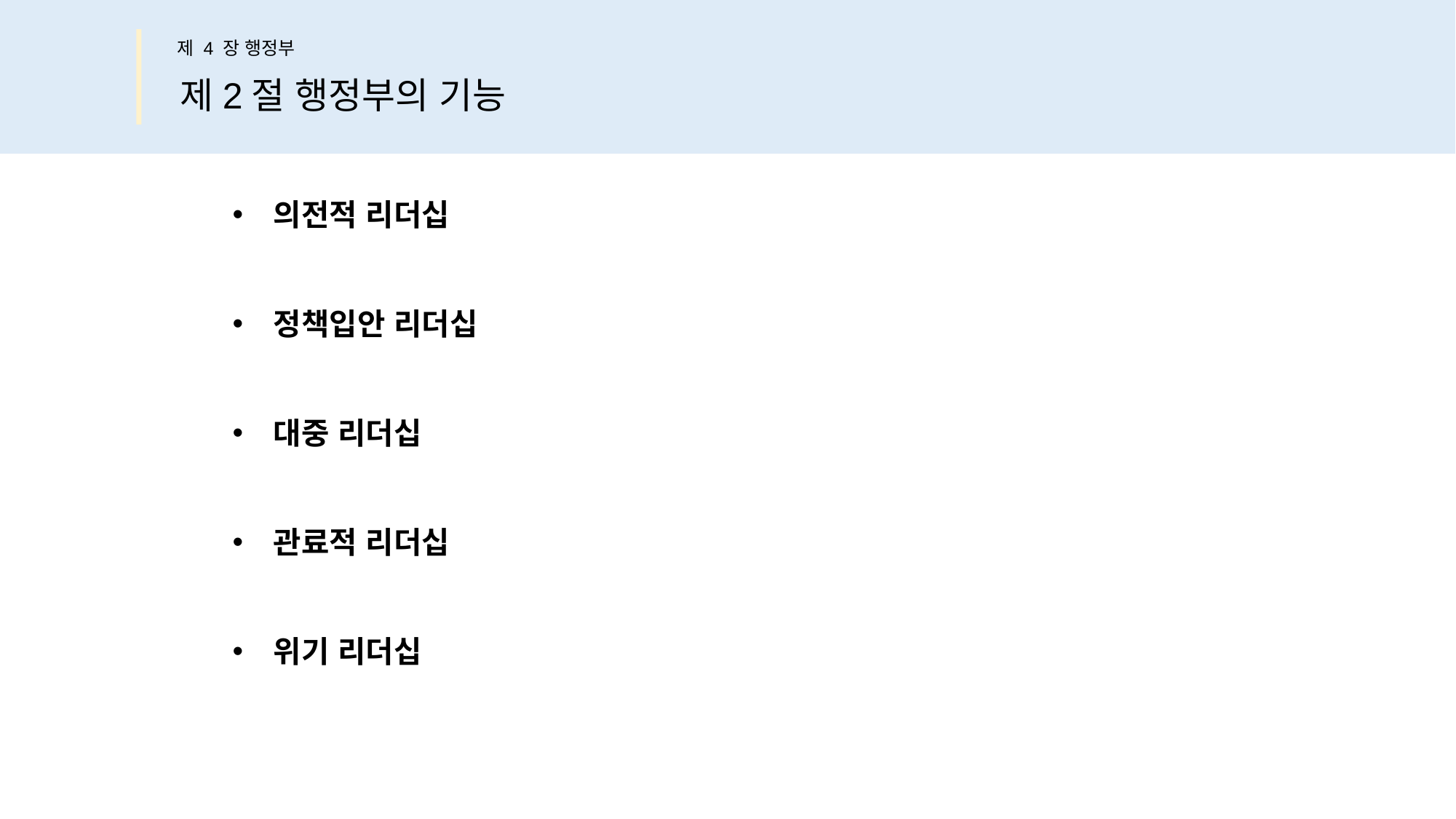

제 4 장 행정부
제2절 행정부의 기능
의전적 리더십

정책입안 리더십

대중 리더십

관료적 리더십

위기 리더십